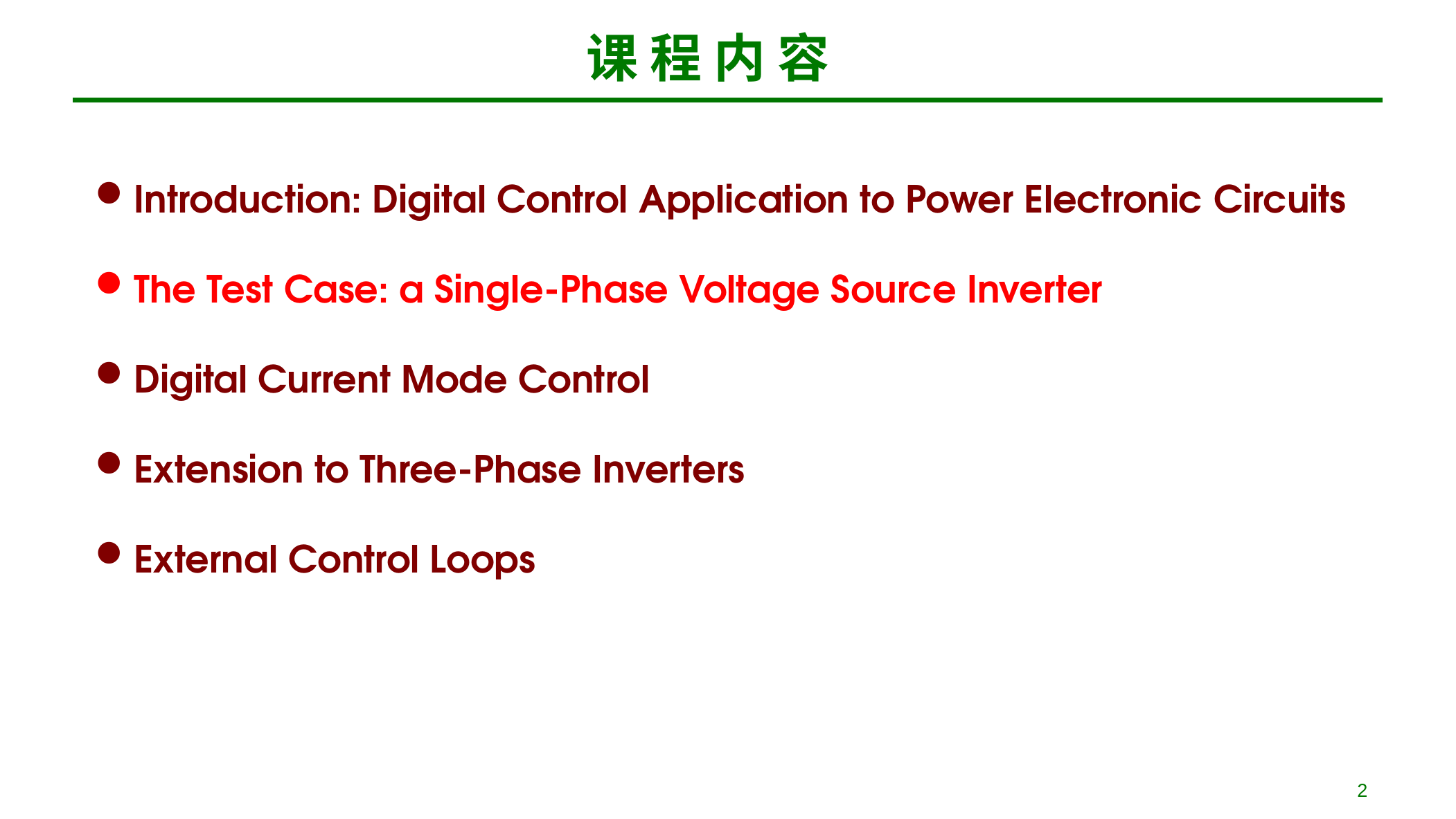

课 程 内 容

Introduction: Digital Control Application to Power Electronic Circuits
The Test Case: a Single-Phase Voltage Source Inverter
Digital Current Mode Control
Extension to Three-Phase Inverters
External Control Loops

2